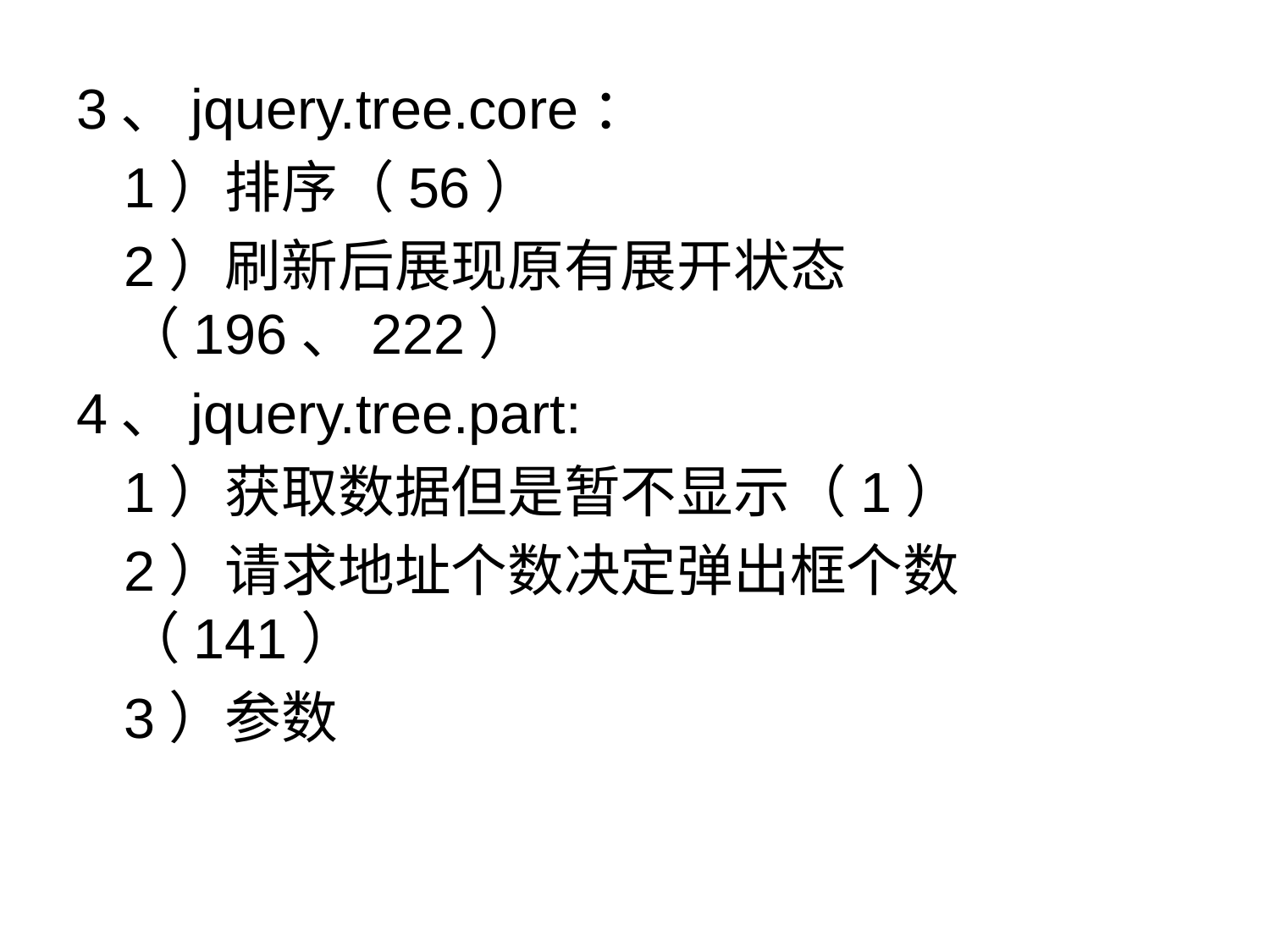

3、jquery.tree.core：
	1）排序（56）
	2）刷新后展现原有展开状态（196、222）
4、jquery.tree.part:
	1）获取数据但是暂不显示（1）
	2）请求地址个数决定弹出框个数（141）
	3）参数